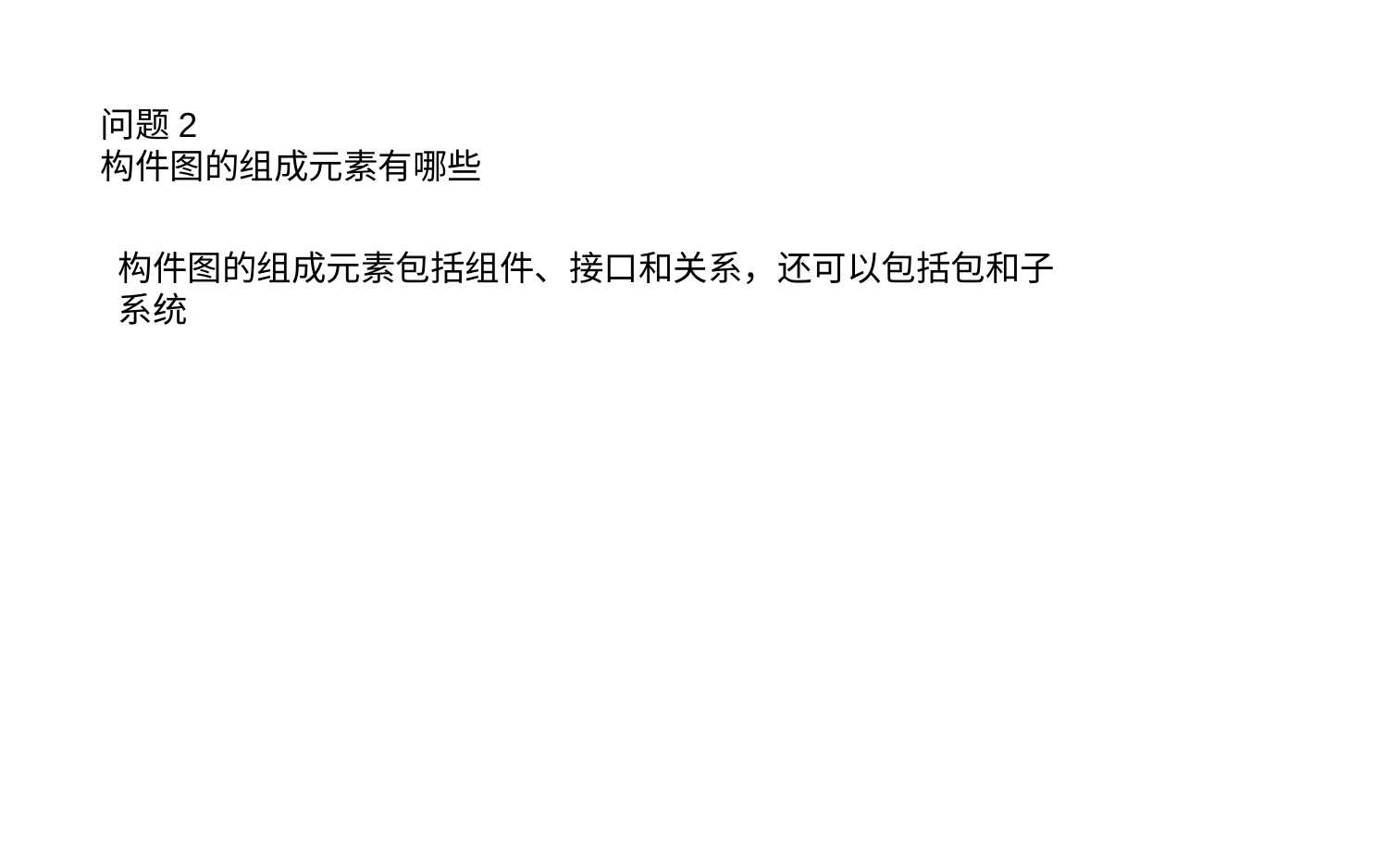

问题2
构件图的组成元素有哪些
构件图的组成元素包括组件、接口和关系，还可以包括包和子系统